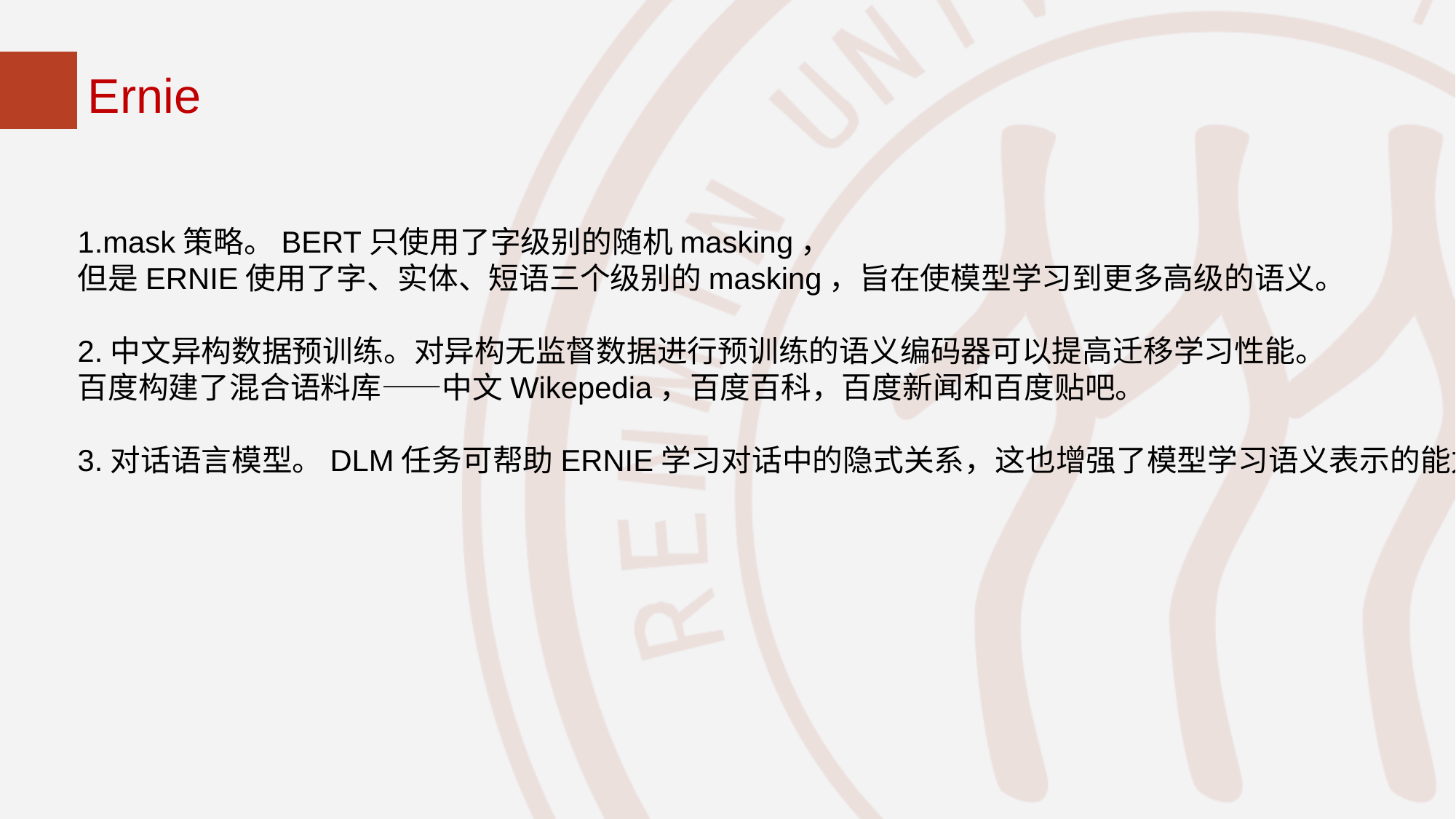

Ernie
1.mask策略。BERT只使用了字级别的随机masking，
但是ERNIE使用了字、实体、短语三个级别的masking，旨在使模型学习到更多高级的语义。

2.中文异构数据预训练。对异构无监督数据进行预训练的语义编码器可以提高迁移学习性能。
百度构建了混合语料库——中文Wikepedia，百度百科，百度新闻和百度贴吧。

3.对话语言模型。DLM任务可帮助ERNIE学习对话中的隐式关系，这也增强了模型学习语义表示的能力。